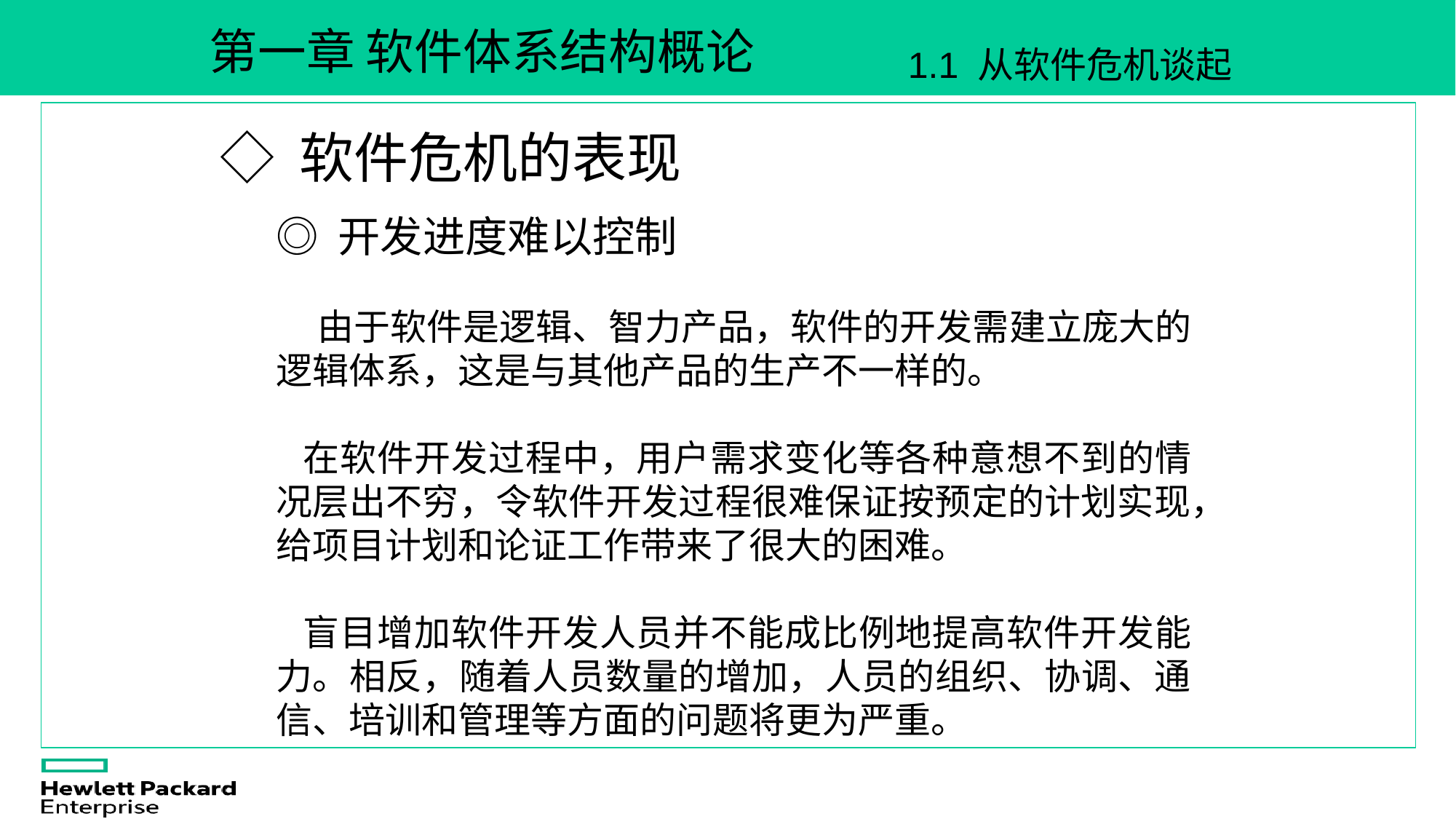

第一章 软件体系结构概论
1.1 从软件危机谈起

◇ 软件危机的表现
◎ 开发进度难以控制

    由于软件是逻辑、智力产品，软件的开发需建立庞大的逻辑体系，这是与其他产品的生产不一样的。

  在软件开发过程中，用户需求变化等各种意想不到的情况层出不穷，令软件开发过程很难保证按预定的计划实现，给项目计划和论证工作带来了很大的困难。

  盲目增加软件开发人员并不能成比例地提高软件开发能力。相反，随着人员数量的增加，人员的组织、协调、通信、培训和管理等方面的问题将更为严重。